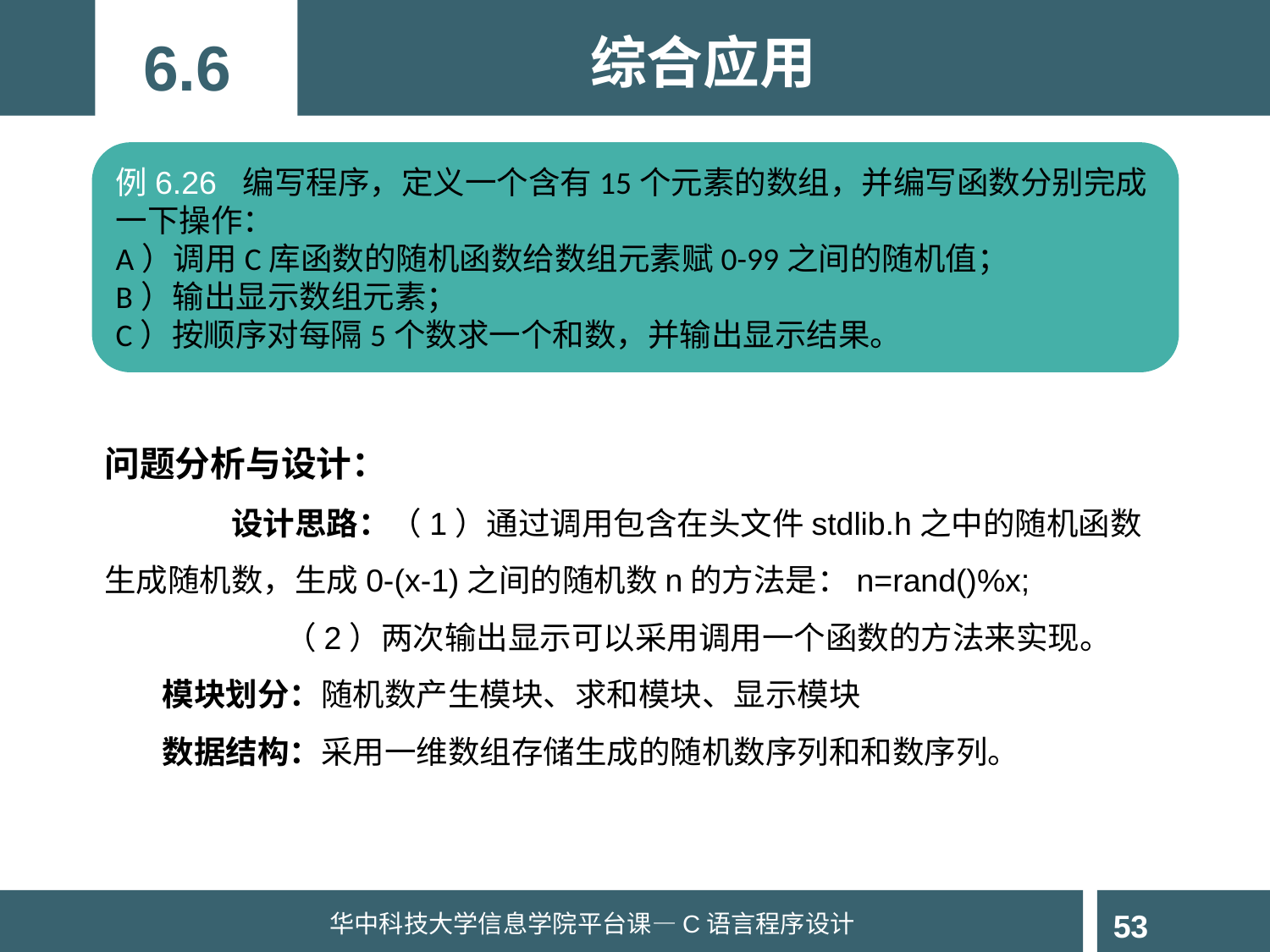

综合应用
6.6
例6.26	编写程序，定义一个含有15个元素的数组，并编写函数分别完成一下操作：
A）调用C库函数的随机函数给数组元素赋0-99之间的随机值；
B）输出显示数组元素；
C）按顺序对每隔5个数求一个和数，并输出显示结果。
问题分析与设计：
	设计思路：（1）通过调用包含在头文件stdlib.h之中的随机函数生成随机数，生成0-(x-1)之间的随机数n的方法是：n=rand()%x;
                        （2）两次输出显示可以采用调用一个函数的方法来实现。
       模块划分：随机数产生模块、求和模块、显示模块
       数据结构：采用一维数组存储生成的随机数序列和和数序列。